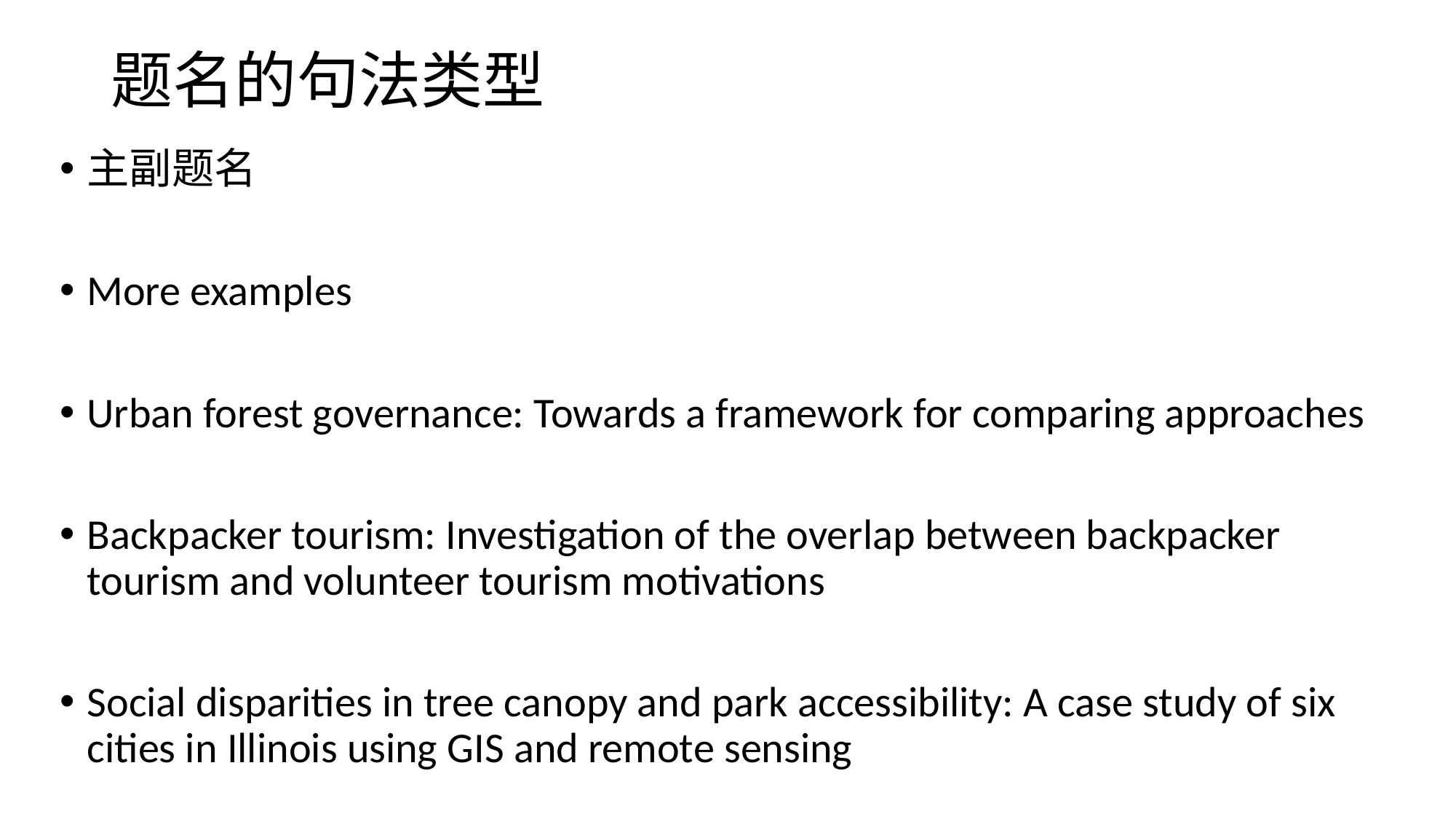

# 题名的句法类型
主副题名

More examples

Urban forest governance: Towards a framework for comparing approaches

Backpacker tourism: Investigation of the overlap between backpacker tourism and volunteer tourism motivations

Social disparities in tree canopy and park accessibility: A case study of six cities in Illinois using GIS and remote sensing